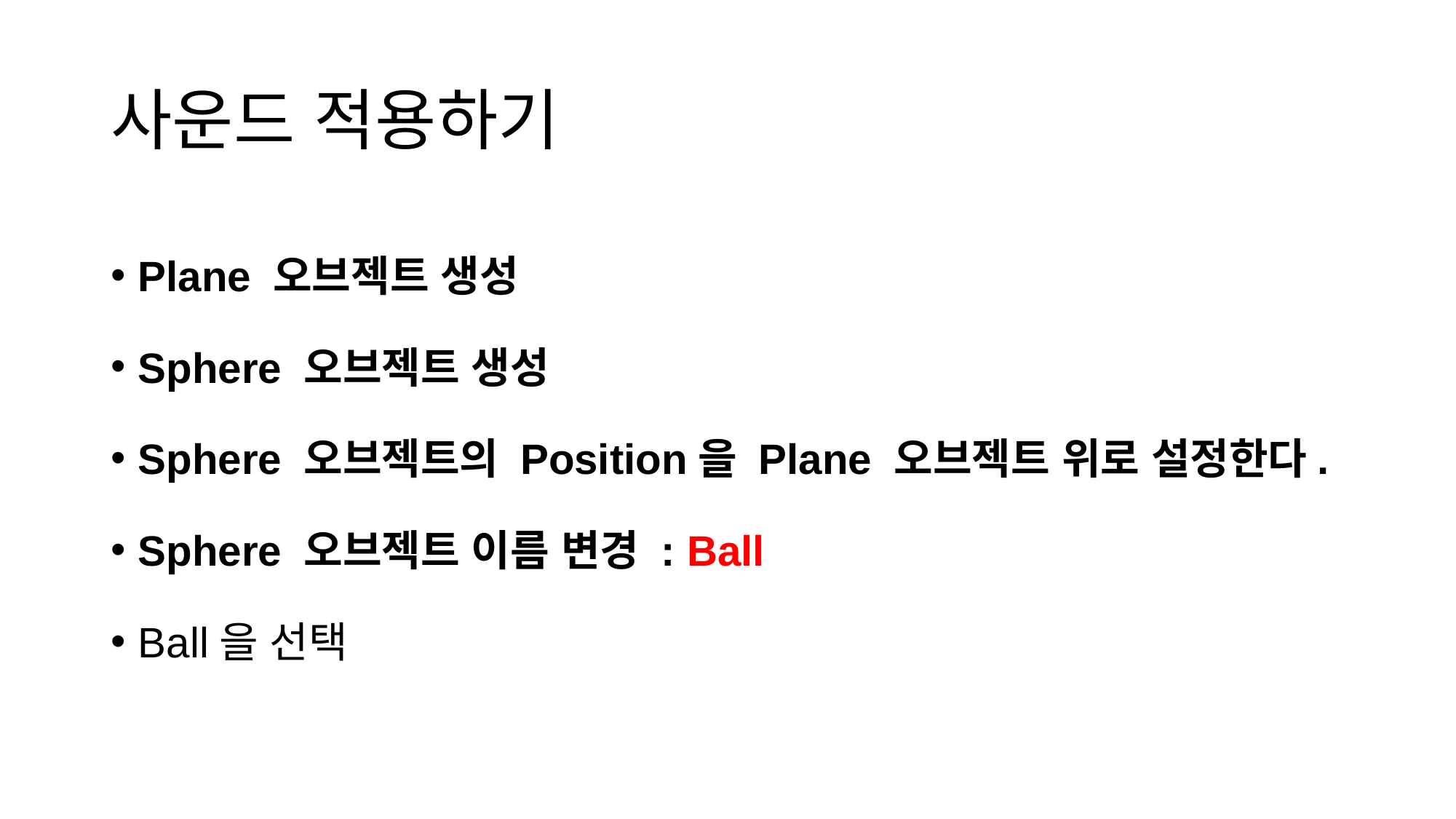

# 사운드 적용하기
Plane 오브젝트 생성
Sphere 오브젝트 생성
Sphere 오브젝트의 Position을 Plane 오브젝트 위로 설정한다.
Sphere 오브젝트 이름 변경 : Ball
Ball을 선택